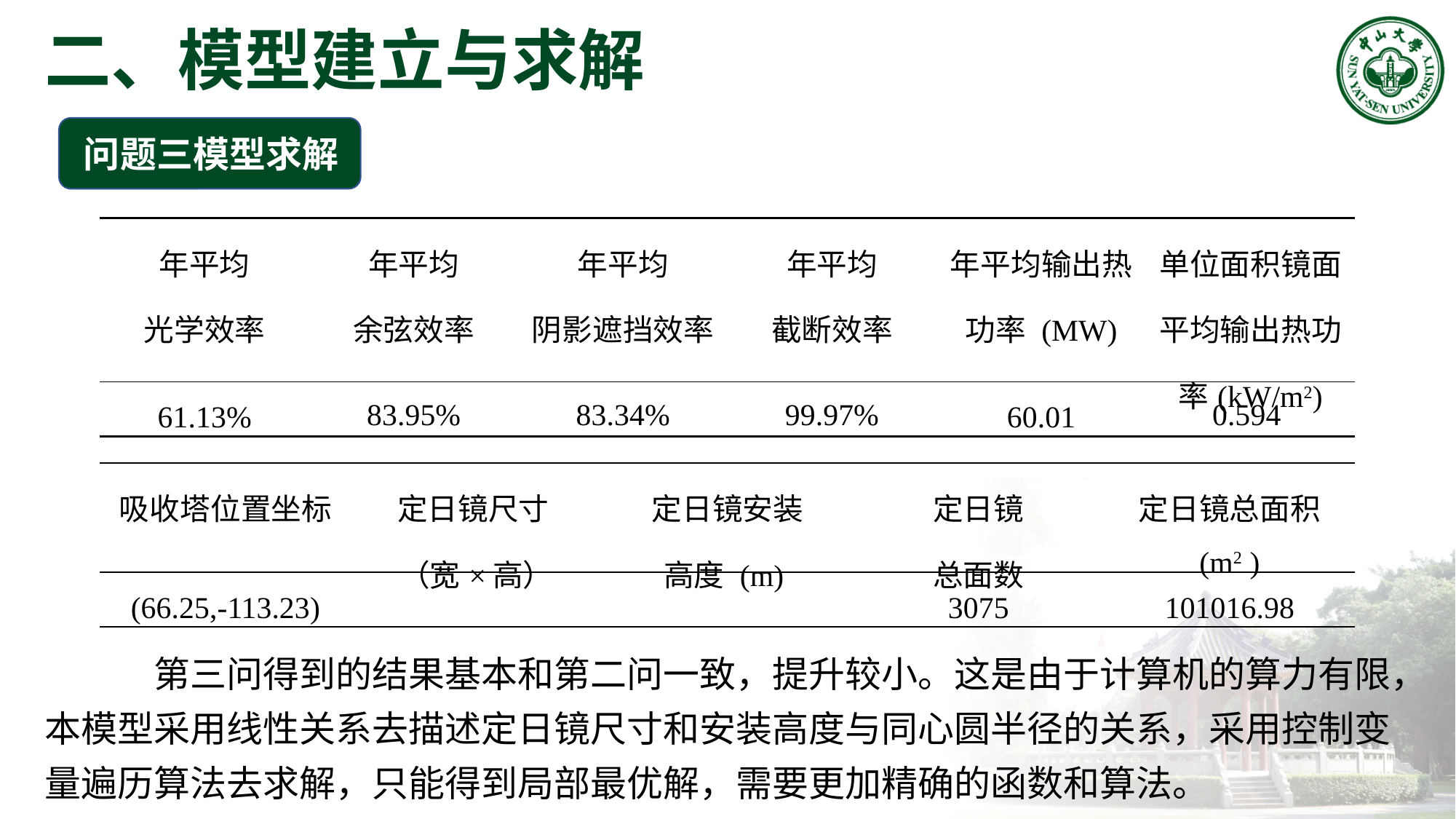

二、模型建立与求解

问题三模型求解
| 年平均 光学效率 | 年平均 余弦效率 | 年平均 阴影遮挡效率 | 年平均 截断效率 | 年平均输出热功率 (MW) | 单位面积镜面平均输出热功率(kW/m2) |
| --- | --- | --- | --- | --- | --- |
| 61.13% | 83.95% | 83.34% | 99.97% | 60.01 | 0.594 |
| 吸收塔位置坐标 | 定日镜尺寸 （宽×高） | 定日镜安装 高度 (m) | 定日镜 总面数 | 定日镜总面积 (m2 ) |
| --- | --- | --- | --- | --- |
| (66.25,-113.23) |  |  | 3075 | 101016.98 |
	第三问得到的结果基本和第二问一致，提升较小。这是由于计算机的算力有限，本模型采用线性关系去描述定日镜尺寸和安装高度与同心圆半径的关系，采用控制变量遍历算法去求解，只能得到局部最优解，需要更加精确的函数和算法。